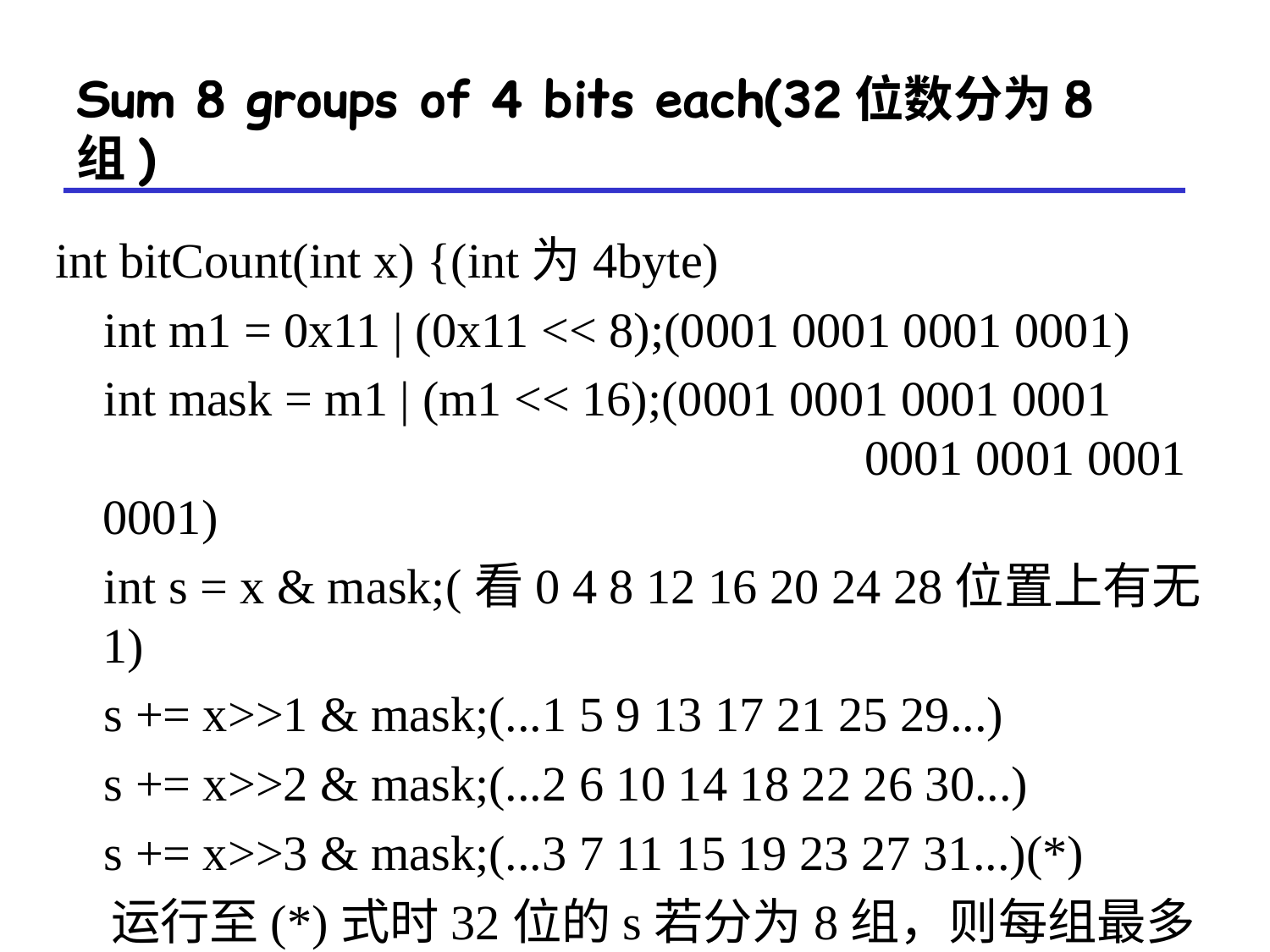

# Sum 8 groups of 4 bits each(32位数分为8组)
int bitCount(int x) {(int为4byte)
    int m1 = 0x11 | (0x11 << 8);(0001 0001 0001 0001)
    int mask = m1 | (m1 << 16);(0001 0001 0001 0001 						0001 0001 0001 0001)
    int s = x & mask;(看0 4 8 12 16 20 24 28位置上有无1)
    s += x>>1 & mask;(...1 5 9 13 17 21 25 29...)
    s += x>>2 & mask;(...2 6 10 14 18 22 26 30...)
    s += x>>3 & mask;(...3 7 11 15 19 23 27 31...)(*)
    运行至(*)式时32位的s若分为8组，则每组最多为0100（十进制的4）
26